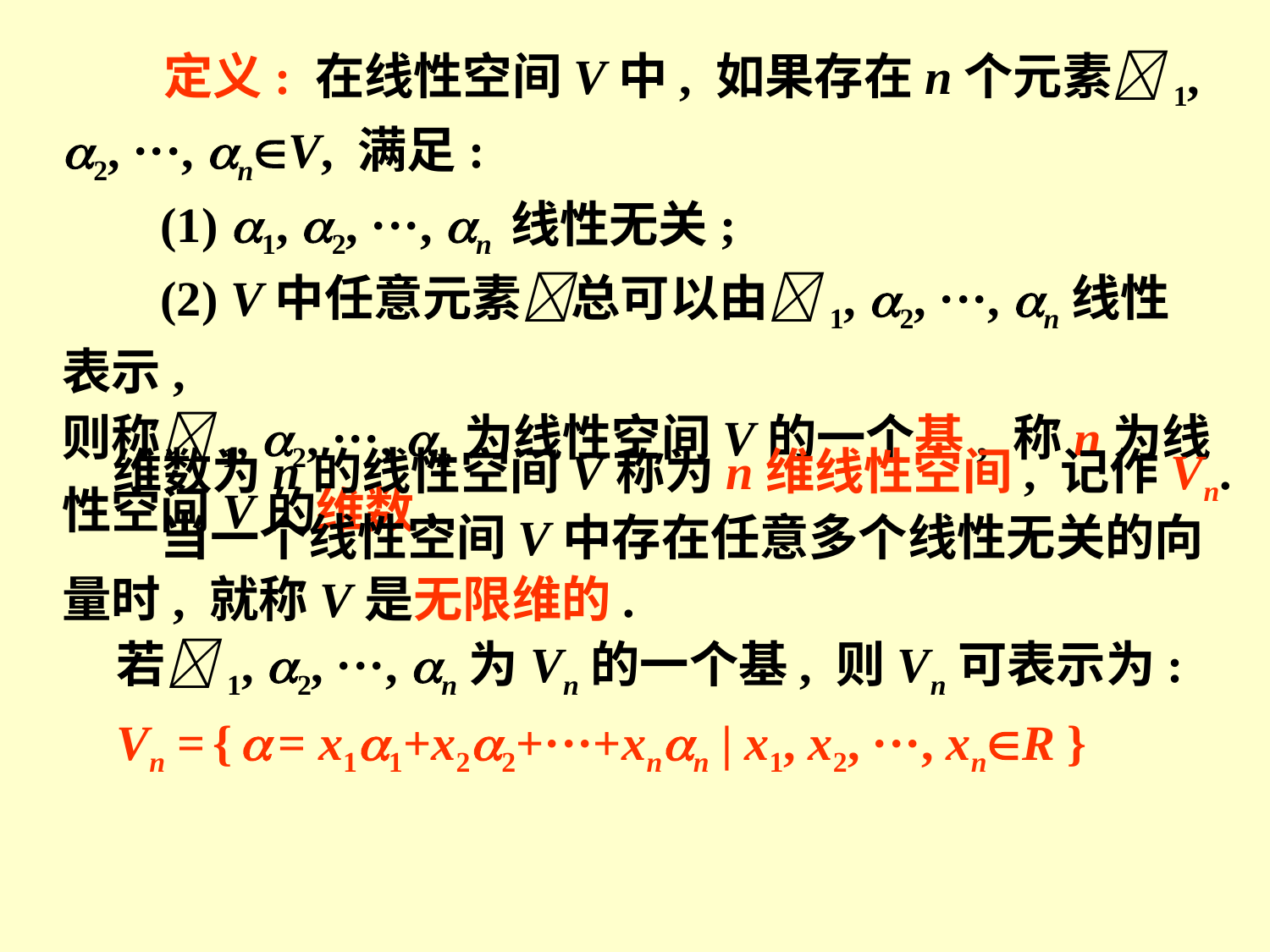

定义: 在线性空间V中, 如果存在n个元素α1, α2, ···, αn∈V, 满足:
        (1) α1, α2, ···, αn 线性无关;
        (2) V中任意元素α总可以由α1, α2, ···, αn线性表示,
则称α1, α2, ···, αn为线性空间V的一个基, 称n为线性空间V的维数.
维数为n的线性空间V称为n维线性空间, 记作Vn.
　　当一个线性空间V中存在任意多个线性无关的向量时, 就称V是无限维的.
若α1, α2, ···, αn为Vn的一个基, 则Vn可表示为:
Vn = { α = x1α1+x2α2+···+xnαn | x1, x2, ···, xn∈R }